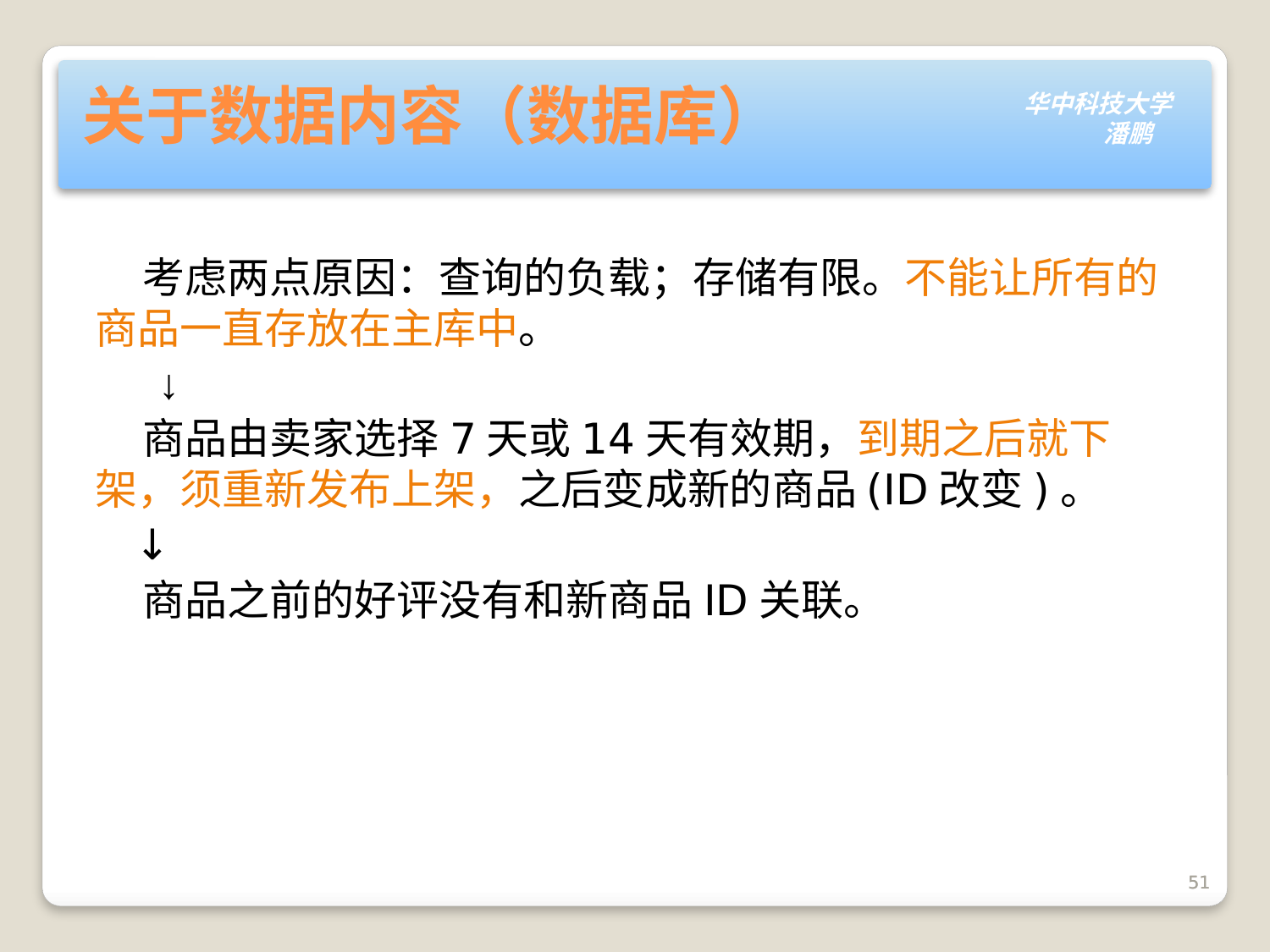

# 关于数据内容（数据库）
    考虑两点原因：查询的负载；存储有限。不能让所有的商品一直存放在主库中。
      ↓
    商品由卖家选择7天或14天有效期，到期之后就下架，须重新发布上架，之后变成新的商品(ID改变)。
   ↓
    商品之前的好评没有和新商品ID关联。
51
51